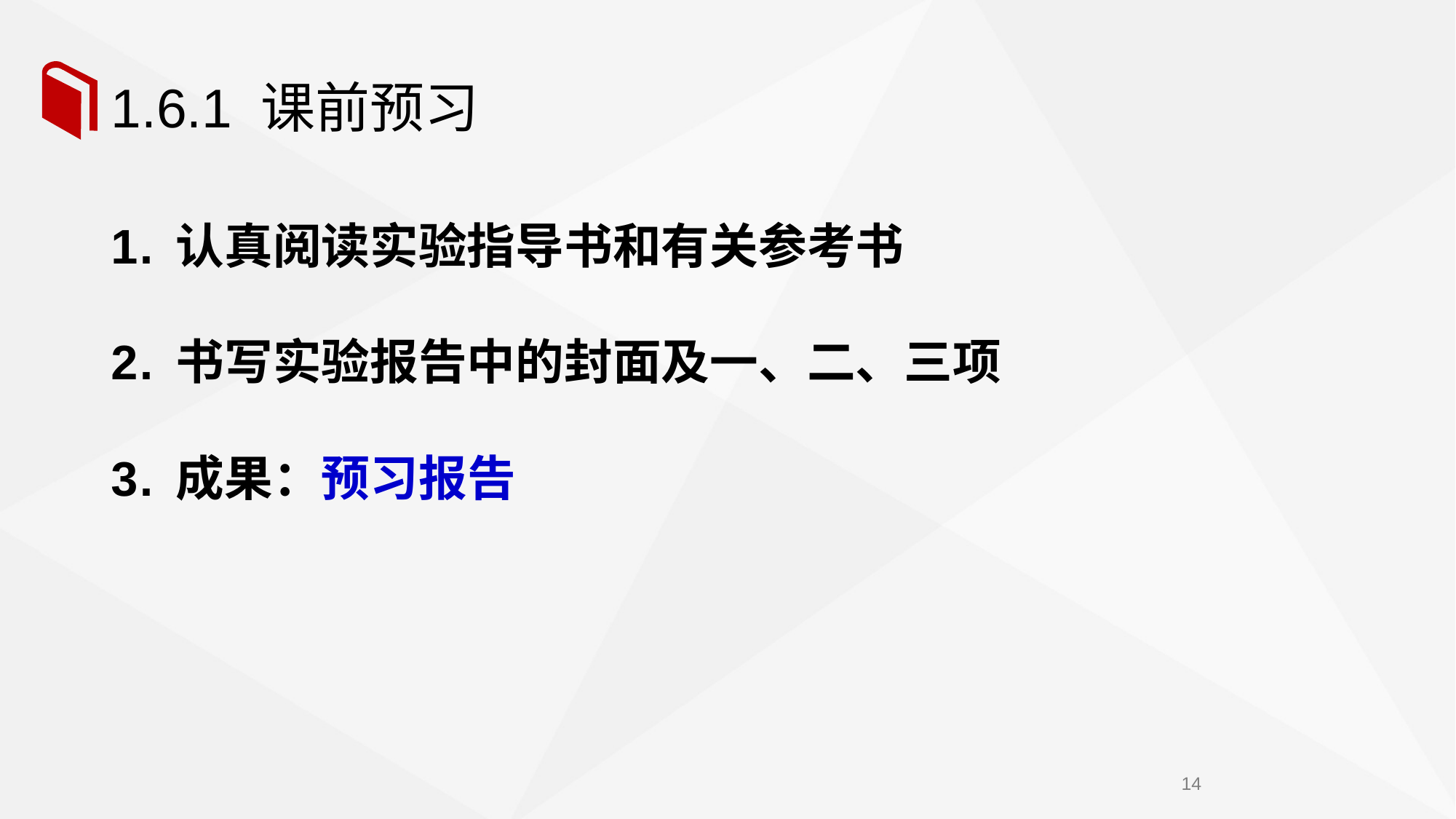

# 1.6.1 课前预习
认真阅读实验指导书和有关参考书
书写实验报告中的封面及一、二、三项
成果：预习报告
14